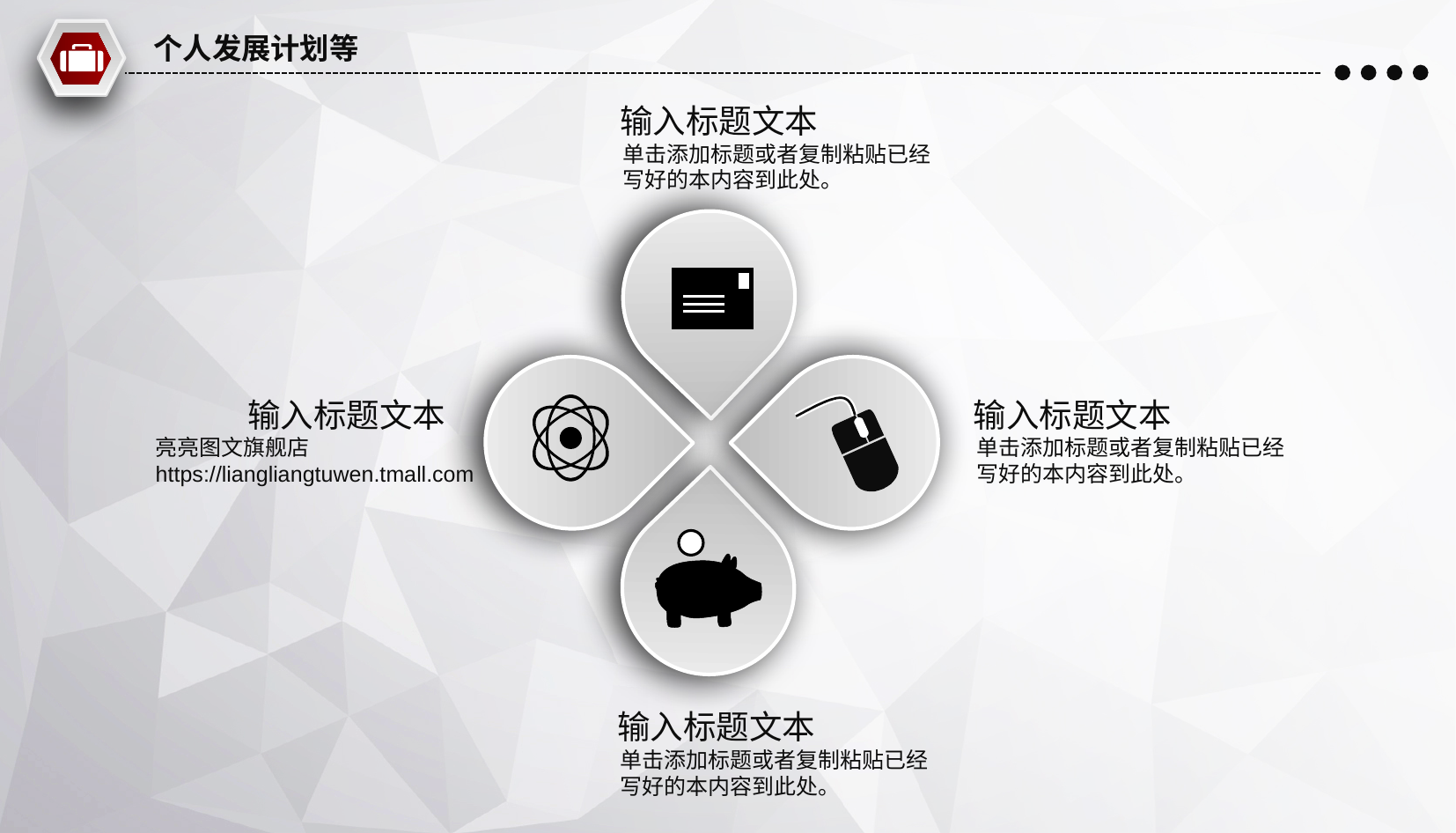

个人发展计划等

输入标题文本
单击添加标题或者复制粘贴已经
写好的本内容到此处。

输入标题文本
输入标题文本

亮亮图文旗舰店
https://liangliangtuwen.tmall.com
单击添加标题或者复制粘贴已经
写好的本内容到此处。

输入标题文本
单击添加标题或者复制粘贴已经
写好的本内容到此处。